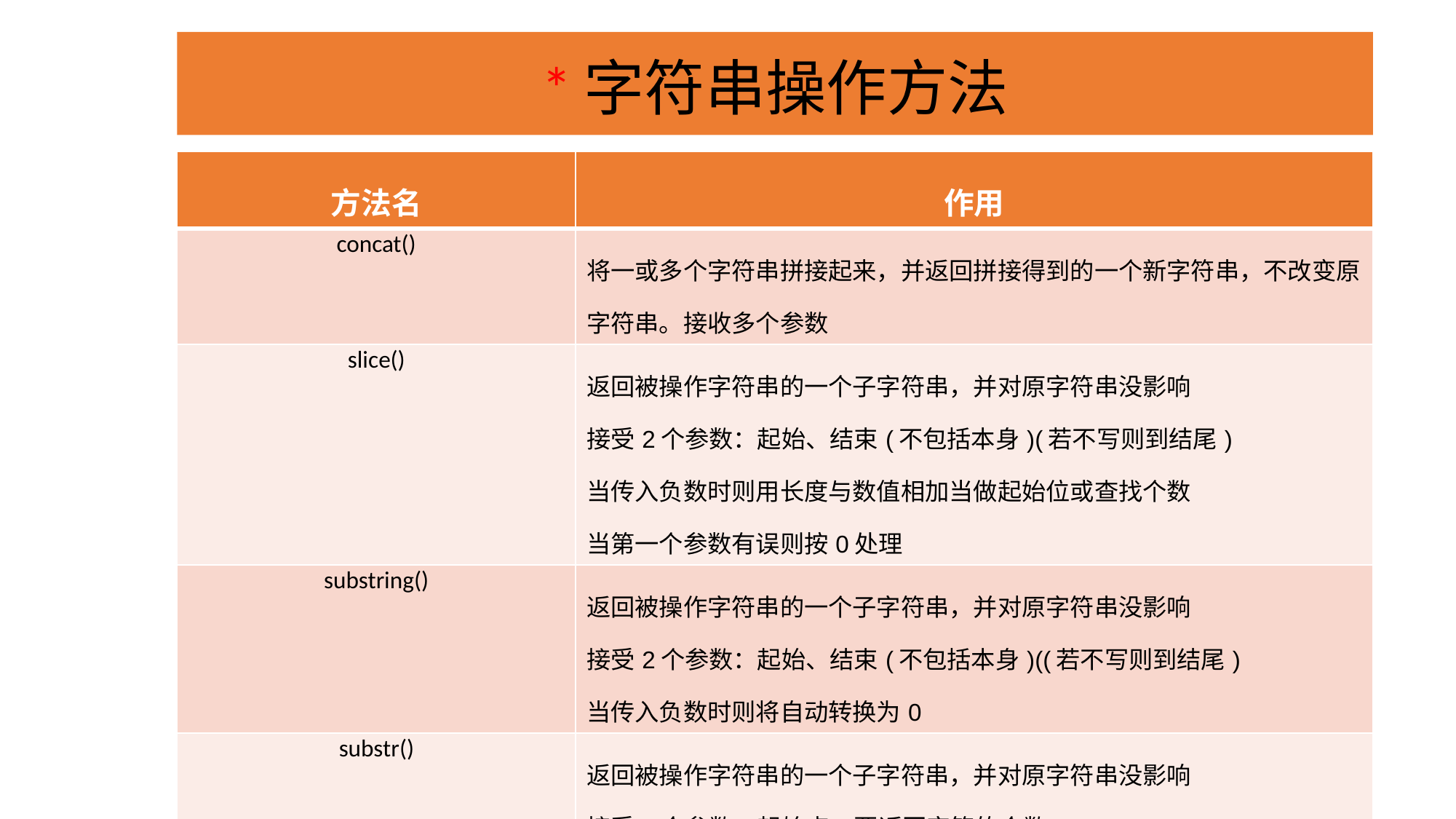

*字符串操作方法
| 方法名 | 作用 |
| --- | --- |
| concat() | 将一或多个字符串拼接起来，并返回拼接得到的一个新字符串，不改变原字符串。接收多个参数 |
| slice() | 返回被操作字符串的一个子字符串，并对原字符串没影响 接受2个参数：起始、结束(不包括本身)(若不写则到结尾) 当传入负数时则用长度与数值相加当做起始位或查找个数 当第一个参数有误则按0处理 |
| substring() | 返回被操作字符串的一个子字符串，并对原字符串没影响 接受2个参数：起始、结束(不包括本身)((若不写则到结尾) 当传入负数时则将自动转换为0 |
| substr() | 返回被操作字符串的一个子字符串，并对原字符串没影响 接受2个参数：起始点、要返回字符的个数 当传入负数第一个参数用长度相加，第二个参数转化为0 |